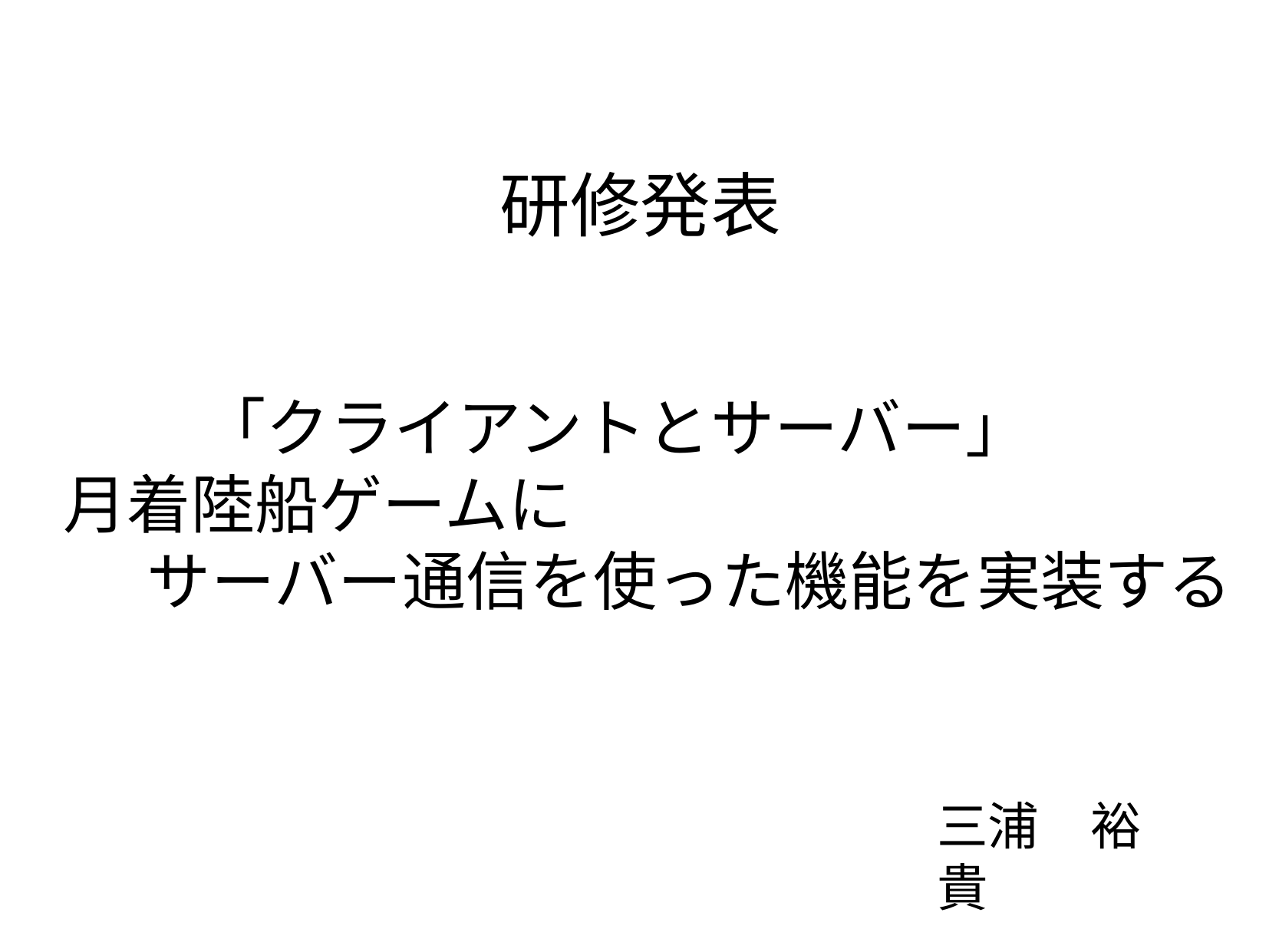

研修発表
「クライアントとサーバー」
月着陸船ゲームに
サーバー通信を使った機能を実装する
三浦　裕貴